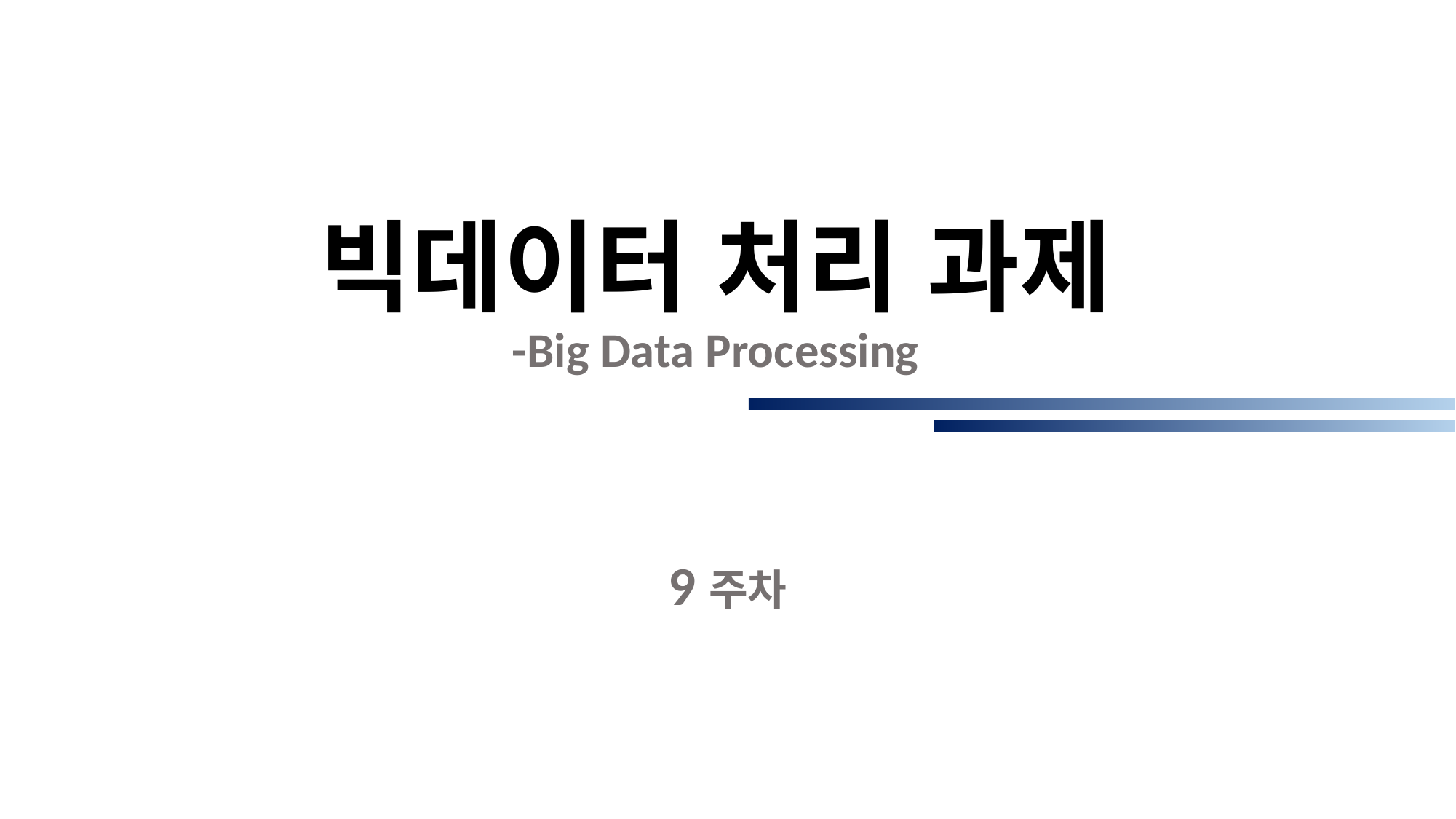

# 빅데이터 처리 과제 -Big Data Processing

9주차